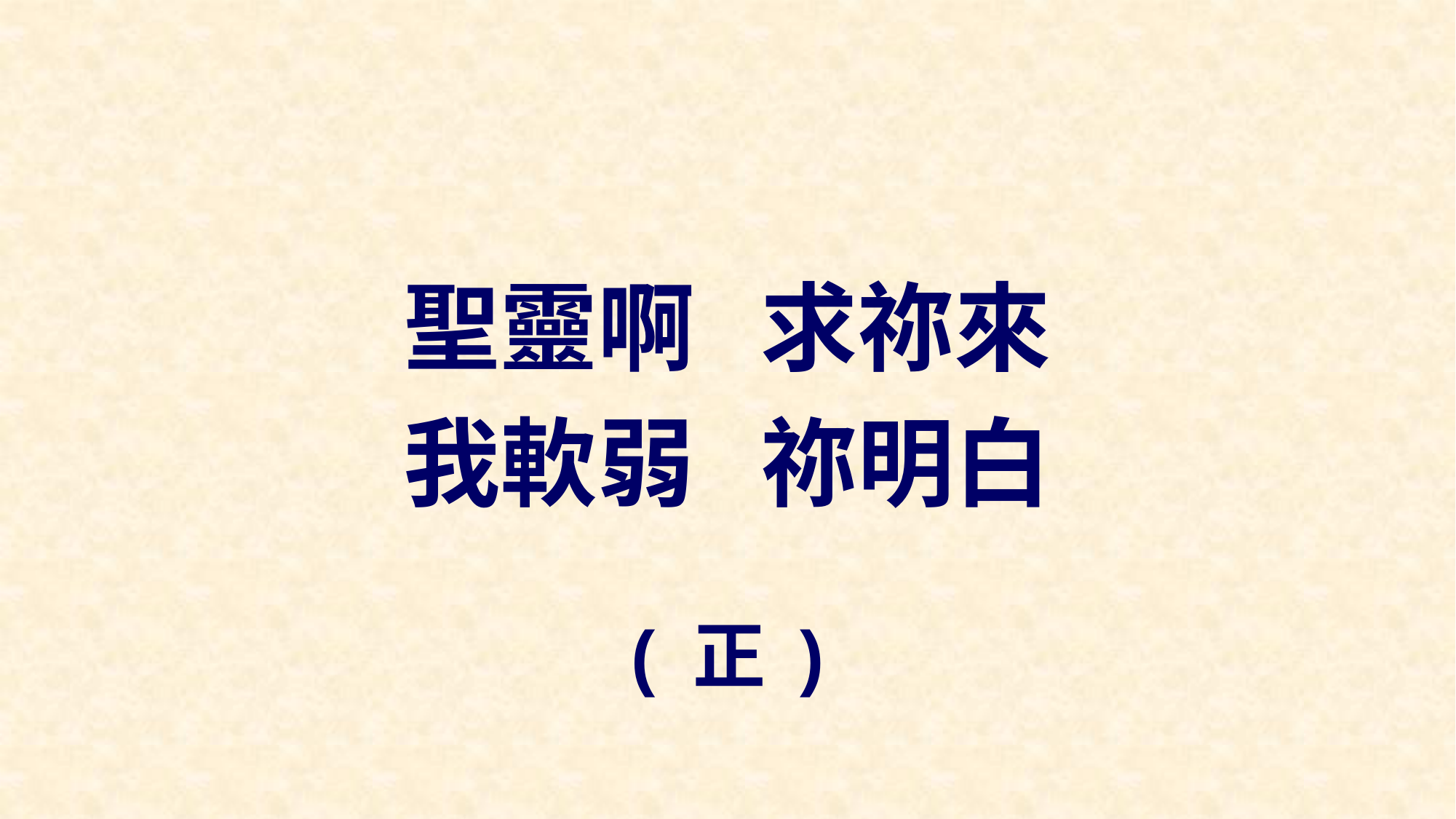

聖靈啊   求祢來
我軟弱   祢明白
( 正 )